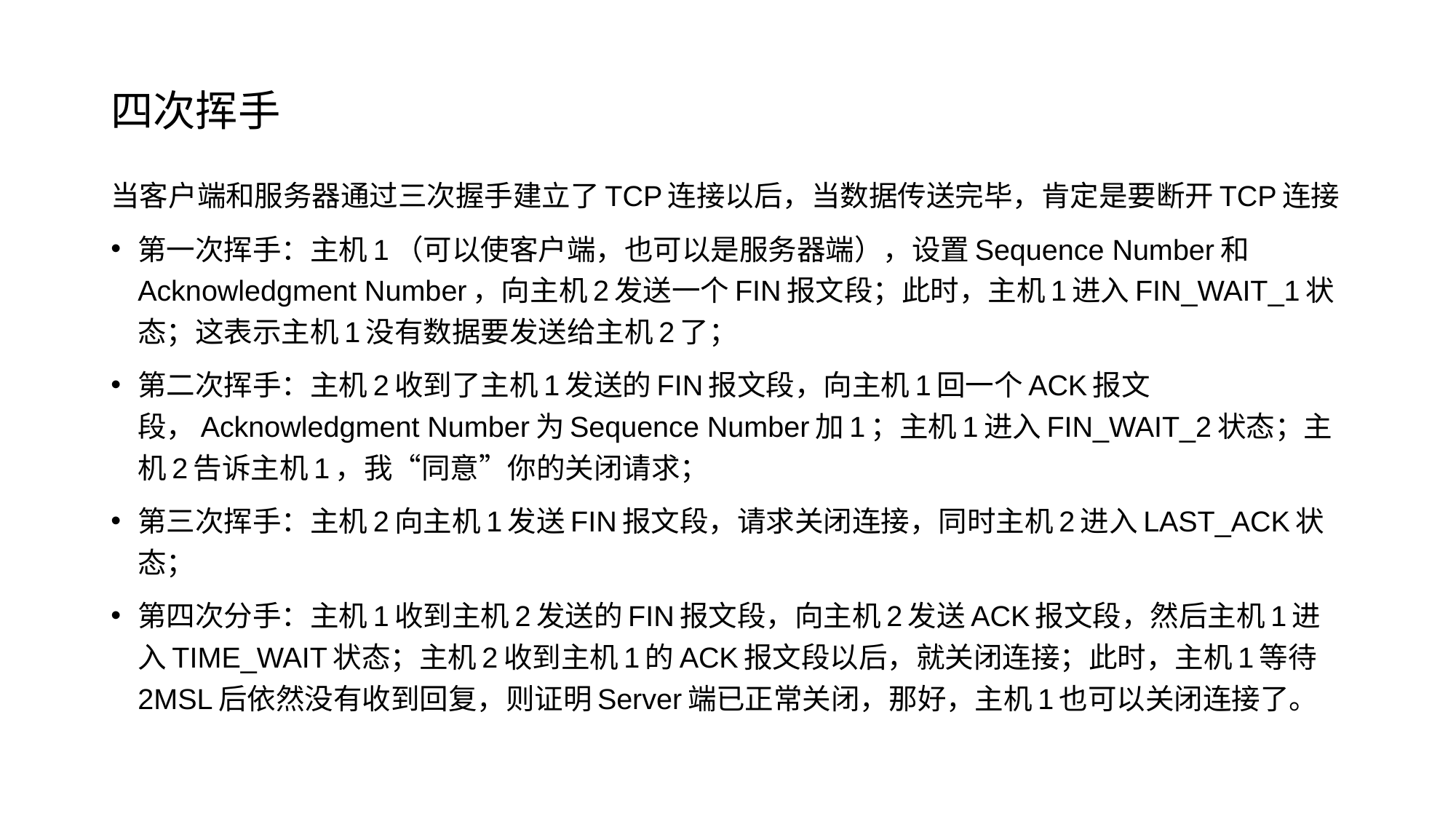

# 四次挥手
当客户端和服务器通过三次握手建立了TCP连接以后，当数据传送完毕，肯定是要断开TCP连接
第一次挥手：主机1（可以使客户端，也可以是服务器端），设置Sequence Number和Acknowledgment Number，向主机2发送一个FIN报文段；此时，主机1进入FIN_WAIT_1状态；这表示主机1没有数据要发送给主机2了；
第二次挥手：主机2收到了主机1发送的FIN报文段，向主机1回一个ACK报文段，Acknowledgment Number为Sequence Number加1；主机1进入FIN_WAIT_2状态；主机2告诉主机1，我“同意”你的关闭请求；
第三次挥手：主机2向主机1发送FIN报文段，请求关闭连接，同时主机2进入LAST_ACK状态；
第四次分手：主机1收到主机2发送的FIN报文段，向主机2发送ACK报文段，然后主机1进入TIME_WAIT状态；主机2收到主机1的ACK报文段以后，就关闭连接；此时，主机1等待2MSL后依然没有收到回复，则证明Server端已正常关闭，那好，主机1也可以关闭连接了。